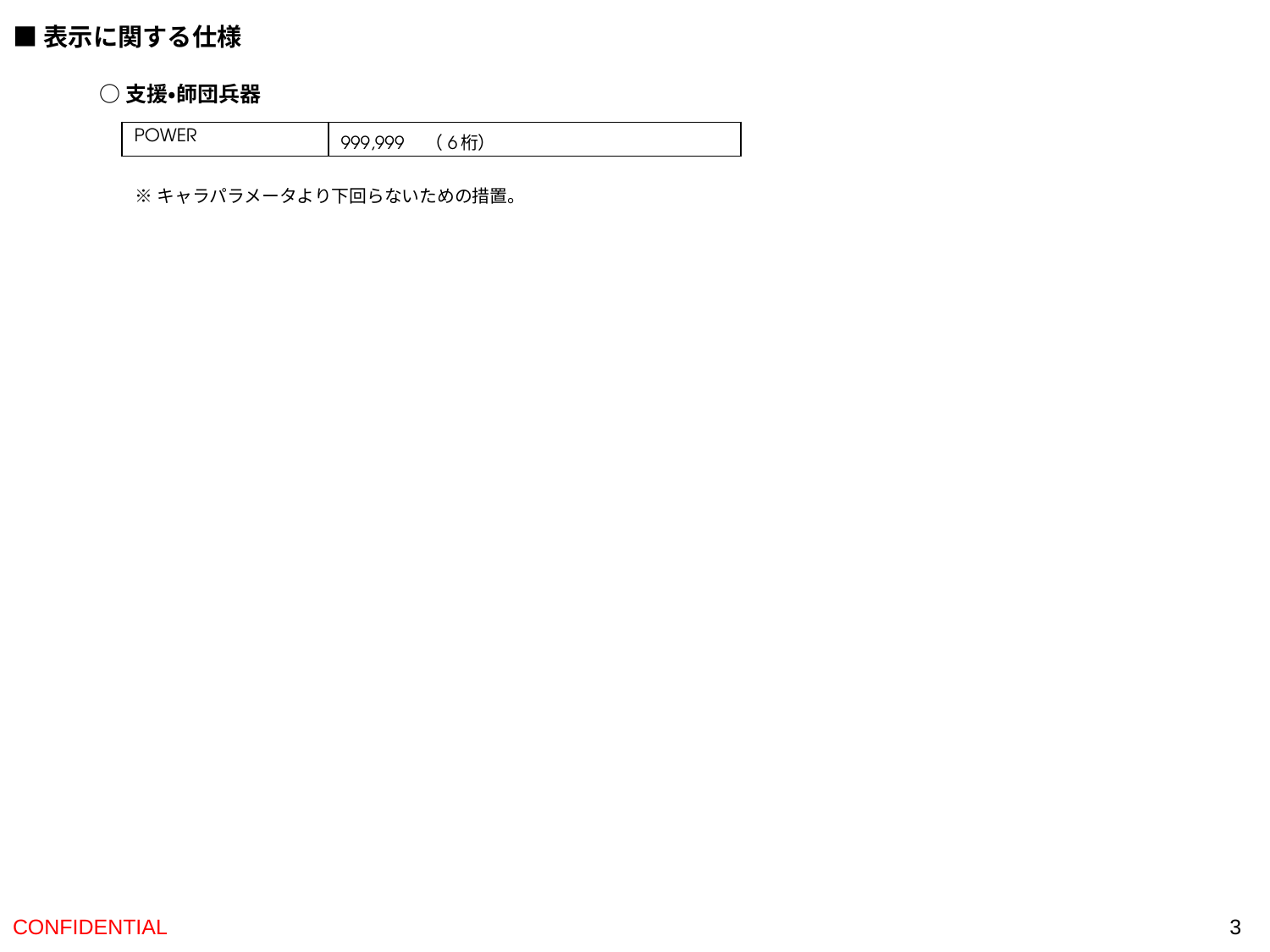

■表示に関する仕様
○支援・師団兵器
| POWER | 999,999　（6桁） |
| --- | --- |
※キャラパラメータより下回らないための措置。
3
CONFIDENTIAL